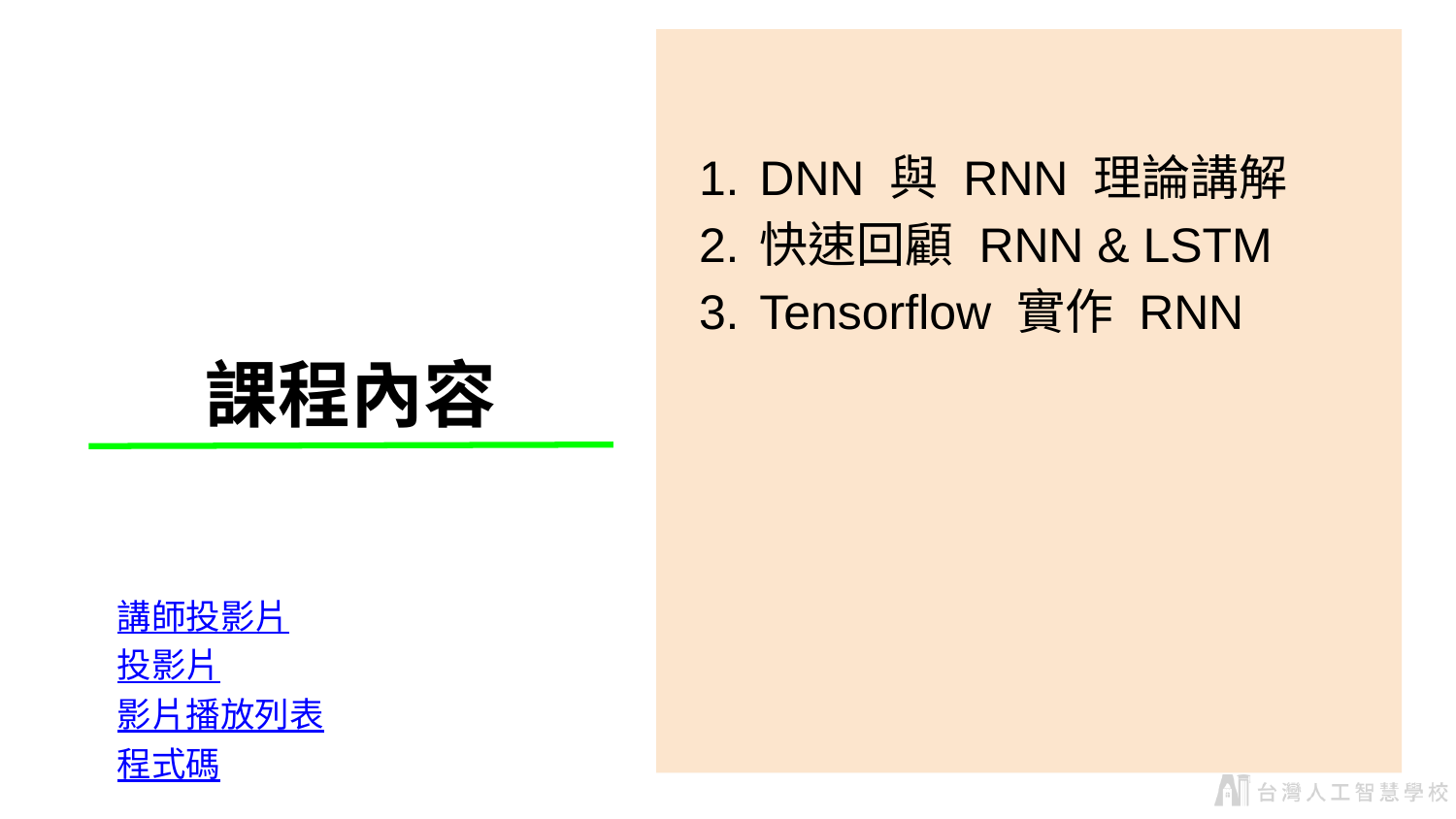

DNN 與 RNN 理論講解
快速回顧 RNN & LSTM
Tensorflow 實作 RNN

課程內容
講師投影片
投影片
影片播放列表
程式碼